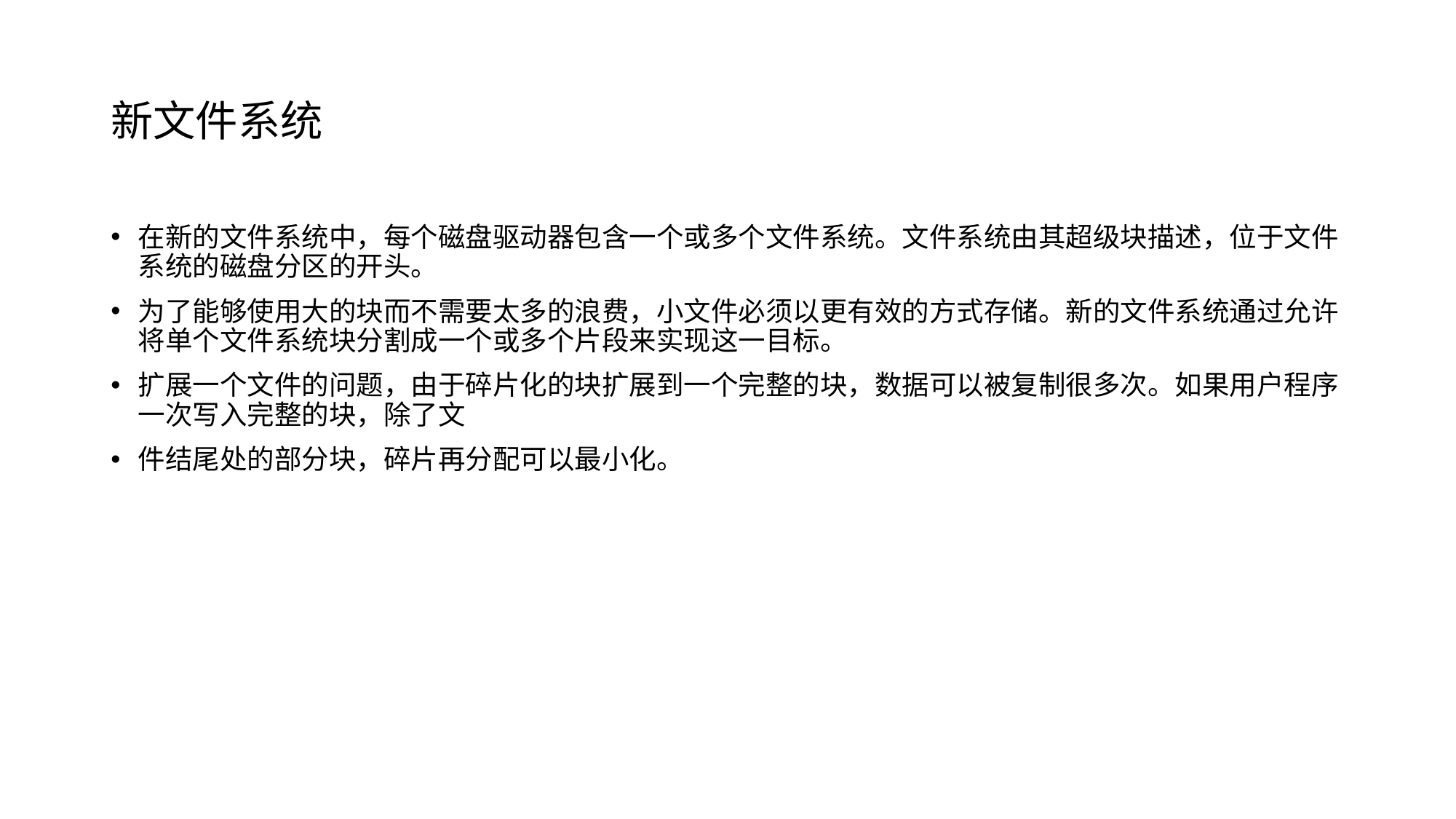

# 新文件系统
在新的文件系统中，每个磁盘驱动器包含一个或多个文件系统。文件系统由其超级块描述，位于文件系统的磁盘分区的开头。
为了能够使用大的块而不需要太多的浪费，小文件必须以更有效的方式存储。新的文件系统通过允许将单个文件系统块分割成一个或多个片段来实现这一目标。
扩展一个文件的问题，由于碎片化的块扩展到一个完整的块，数据可以被复制很多次。如果用户程序一次写入完整的块，除了文
件结尾处的部分块，碎片再分配可以最小化。